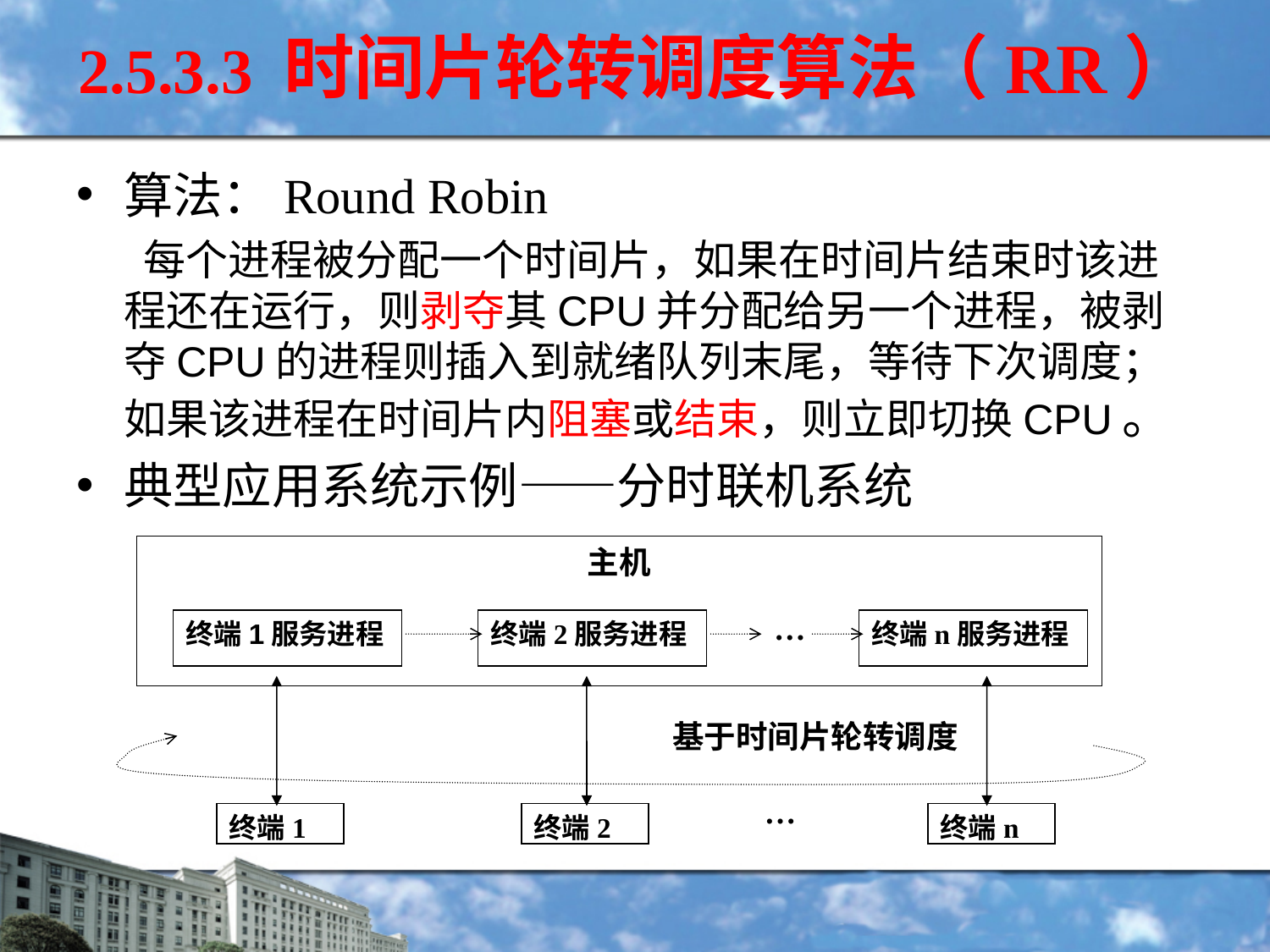

2.5.3.3 时间片轮转调度算法（RR）
算法：Round Robin
      每个进程被分配一个时间片，如果在时间片结束时该进程还在运行，则剥夺其CPU并分配给另一个进程，被剥夺CPU的进程则插入到就绪队列末尾，等待下次调度；如果该进程在时间片内阻塞或结束，则立即切换CPU。
典型应用系统示例——分时联机系统

主机
…
终端1服务进程
终端2服务进程
终端n服务进程

基于时间片轮转调度

…
终端1
终端2
终端n